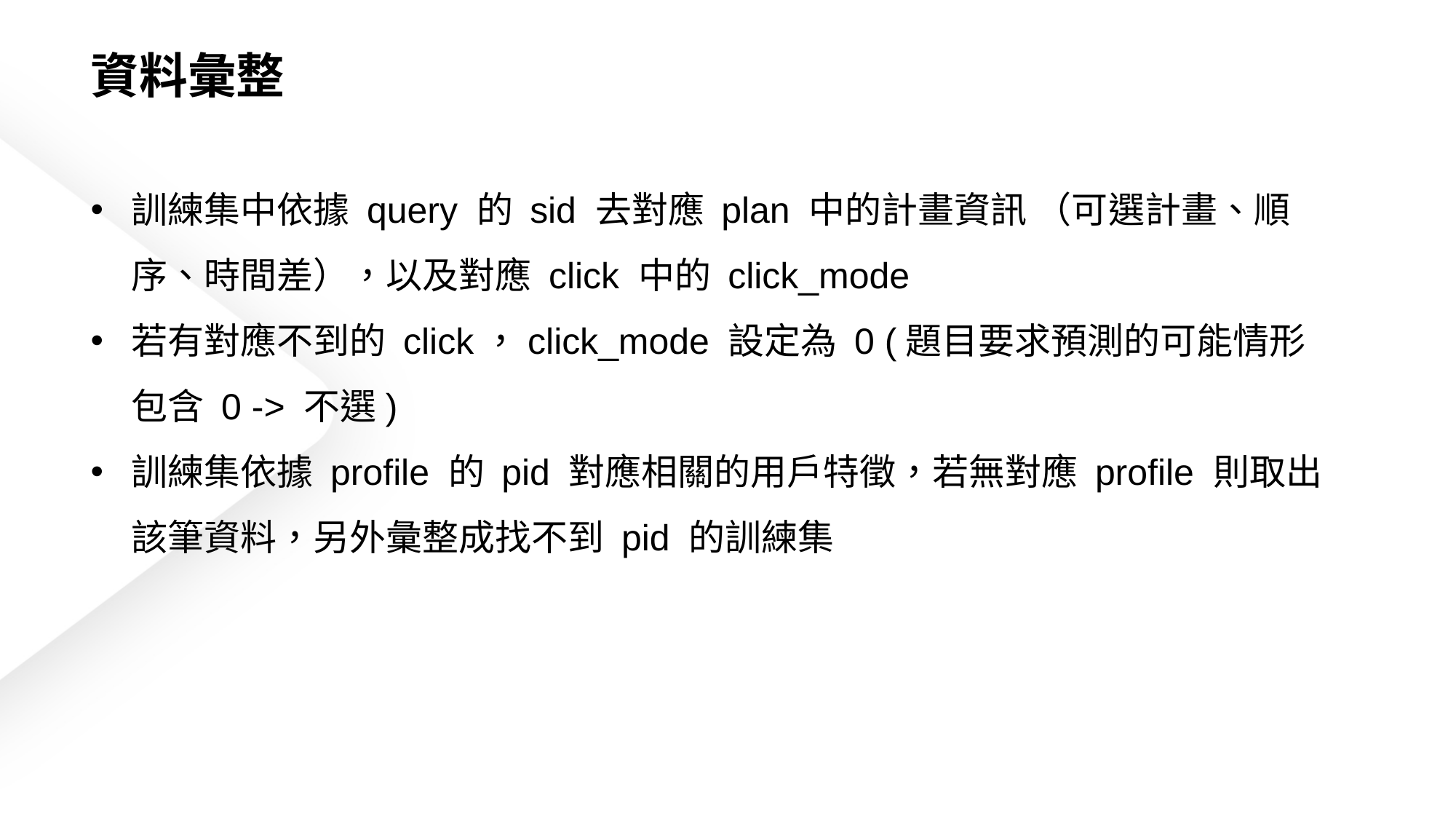

資料彙整
訓練集中依據 query 的 sid 去對應 plan 中的計畫資訊 （可選計畫、順序、時間差），以及對應 click 中的 click_mode
若有對應不到的 click，click_mode 設定為 0 (題目要求預測的可能情形包含 0 -> 不選)
訓練集依據 profile 的 pid 對應相關的用戶特徵，若無對應 profile 則取出該筆資料，另外彙整成找不到 pid 的訓練集